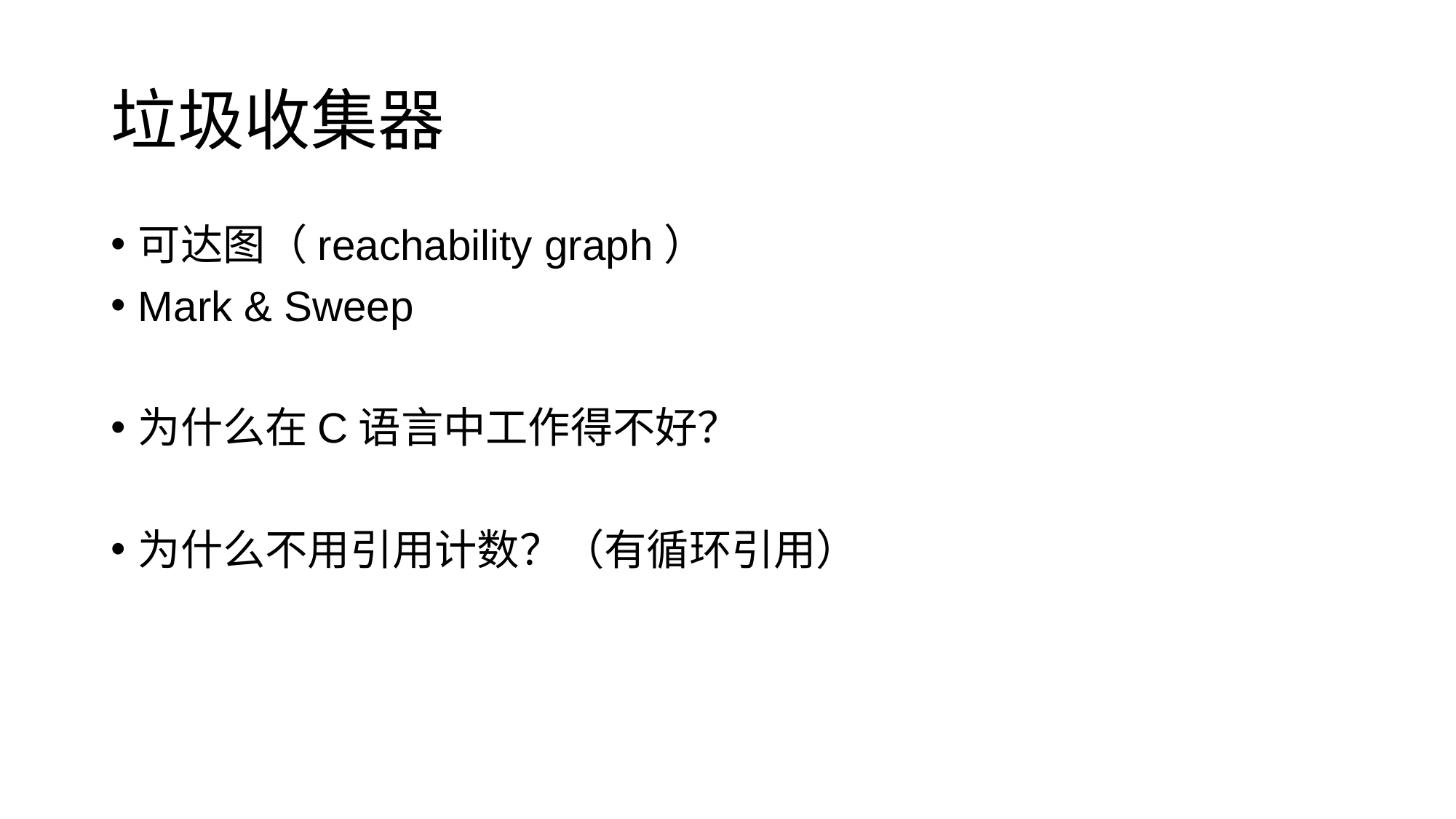

# 垃圾收集器
可达图（reachability graph）
Mark & Sweep

为什么在C语言中工作得不好？

为什么不用引用计数？（有循环引用）